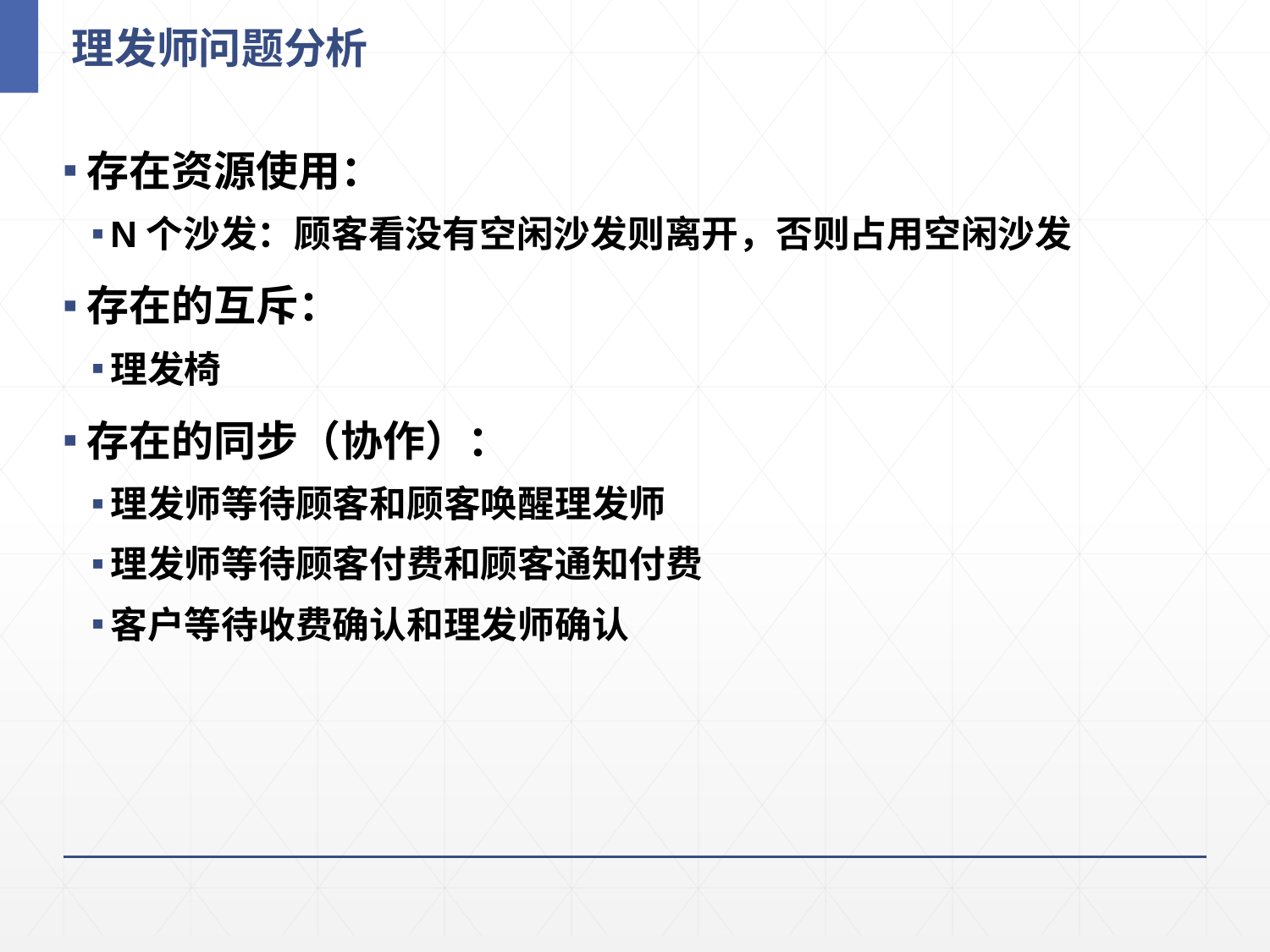

# 理发师问题分析
存在资源使用：
N个沙发：顾客看没有空闲沙发则离开，否则占用空闲沙发
存在的互斥：
理发椅
存在的同步（协作）：
理发师等待顾客和顾客唤醒理发师
理发师等待顾客付费和顾客通知付费
客户等待收费确认和理发师确认